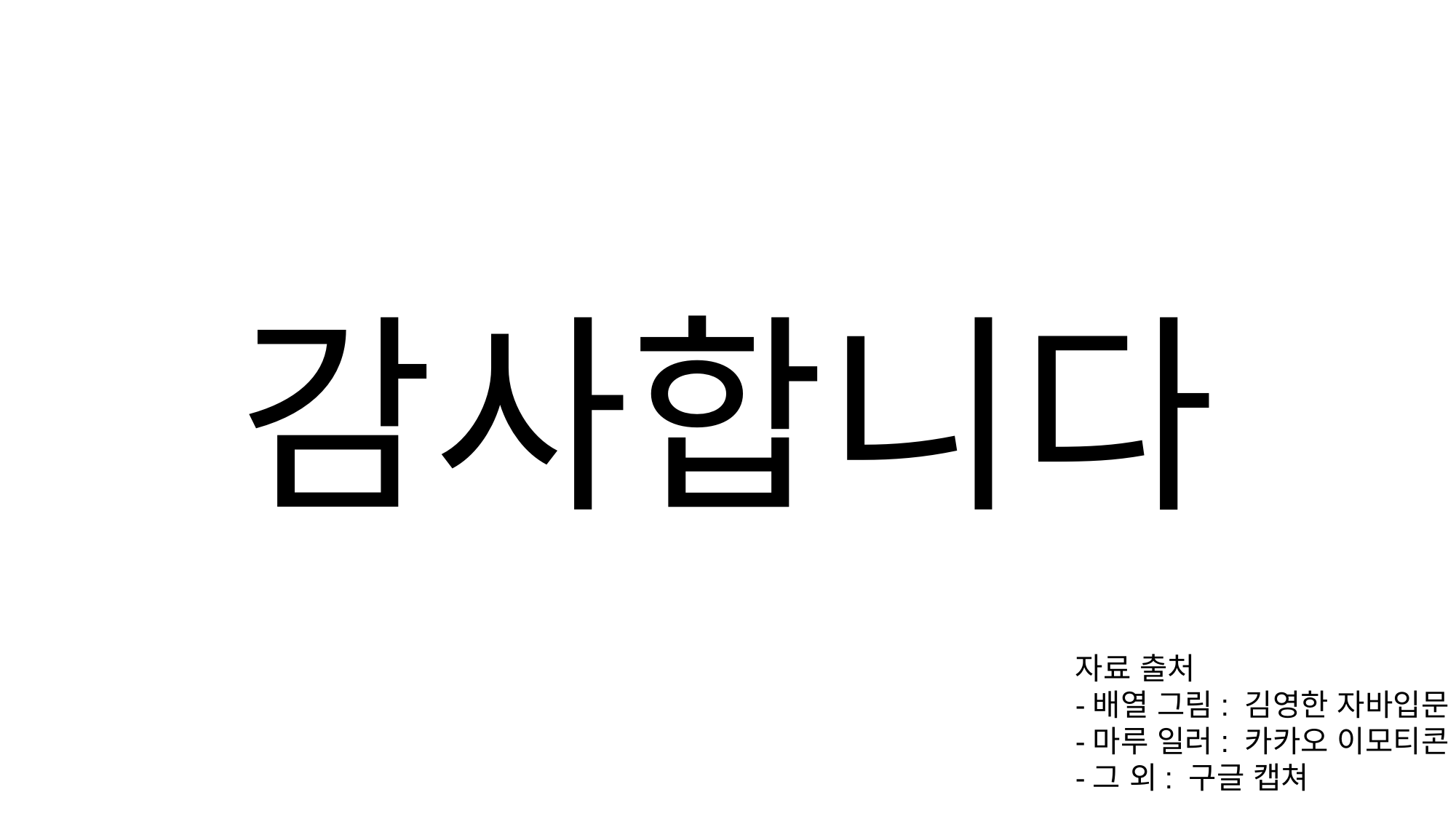

감사합니다
자료 출처
-배열 그림: 김영한 자바입문
-마루 일러: 카카오 이모티콘
-그 외: 구글 캡쳐